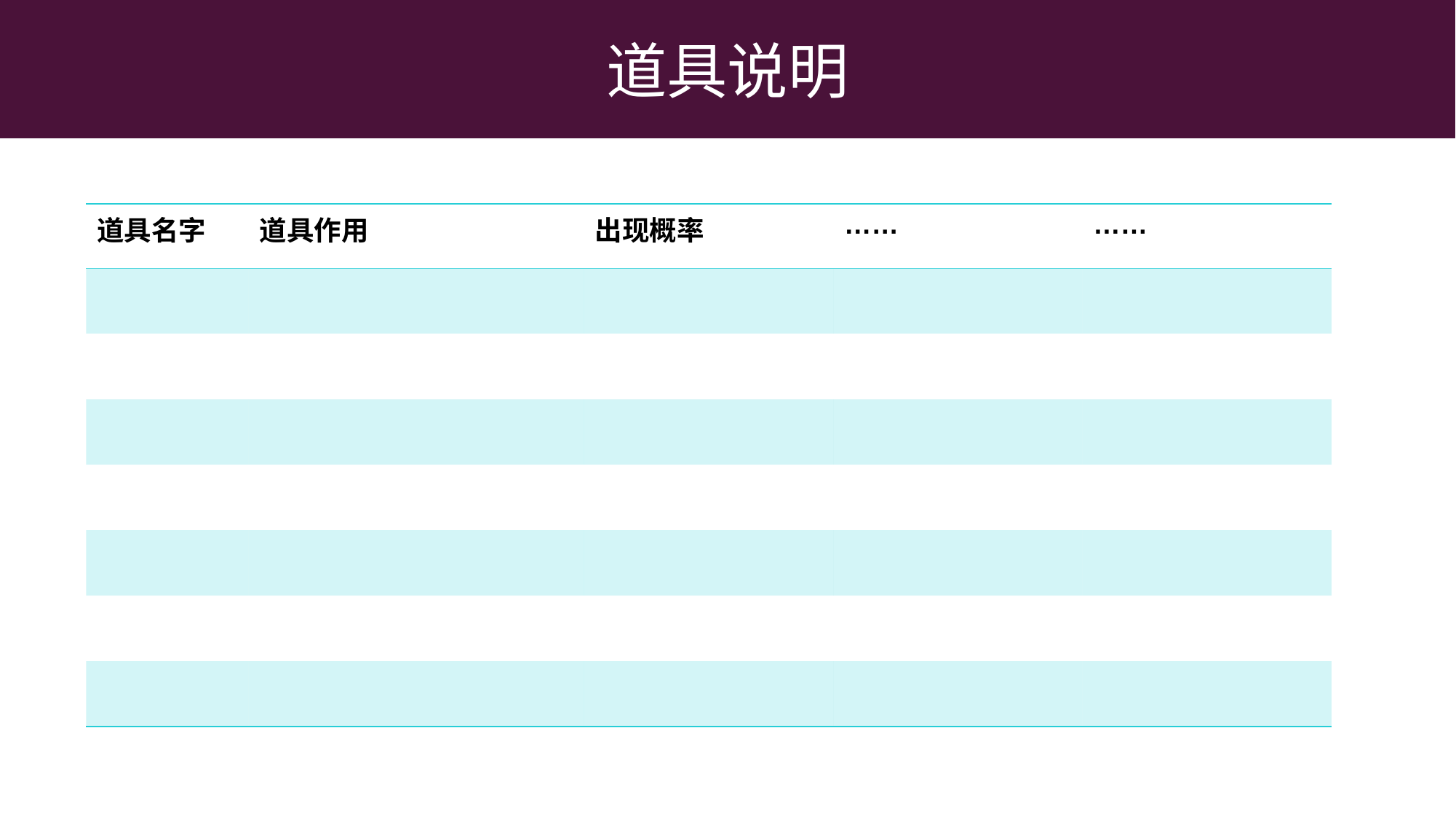

道具说明
| 道具名字 | 道具作用 | 出现概率 | …… | …… |
| --- | --- | --- | --- | --- |
|  |  |  |  |  |
|  |  |  |  |  |
|  |  |  |  |  |
|  |  |  |  |  |
|  |  |  |  |  |
|  |  |  |  |  |
|  |  |  |  |  |